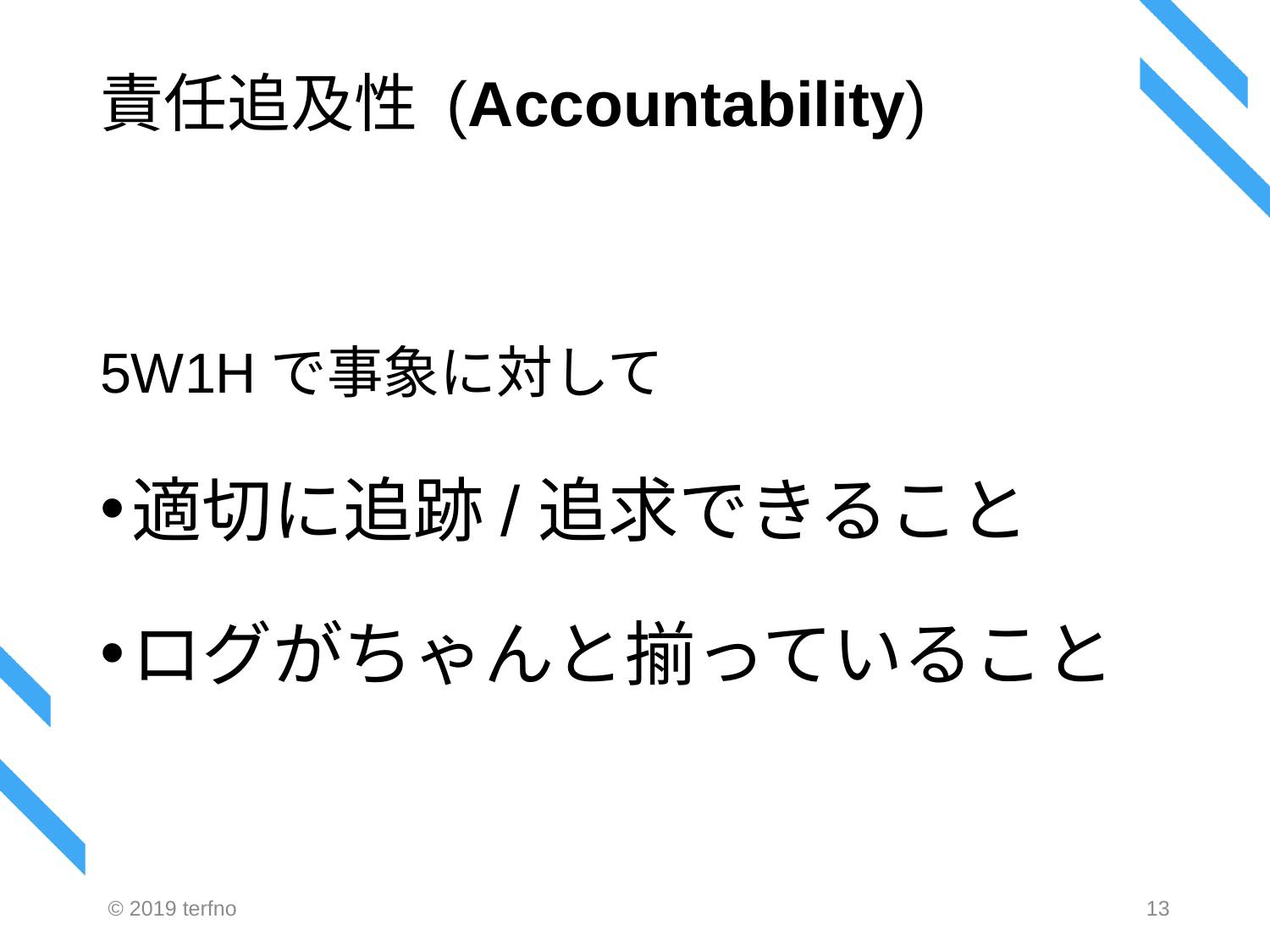

# 責任追及性 (Accountability)
5W1Hで事象に対して
適切に追跡/追求できること
ログがちゃんと揃っていること
© 2019 terfno
13